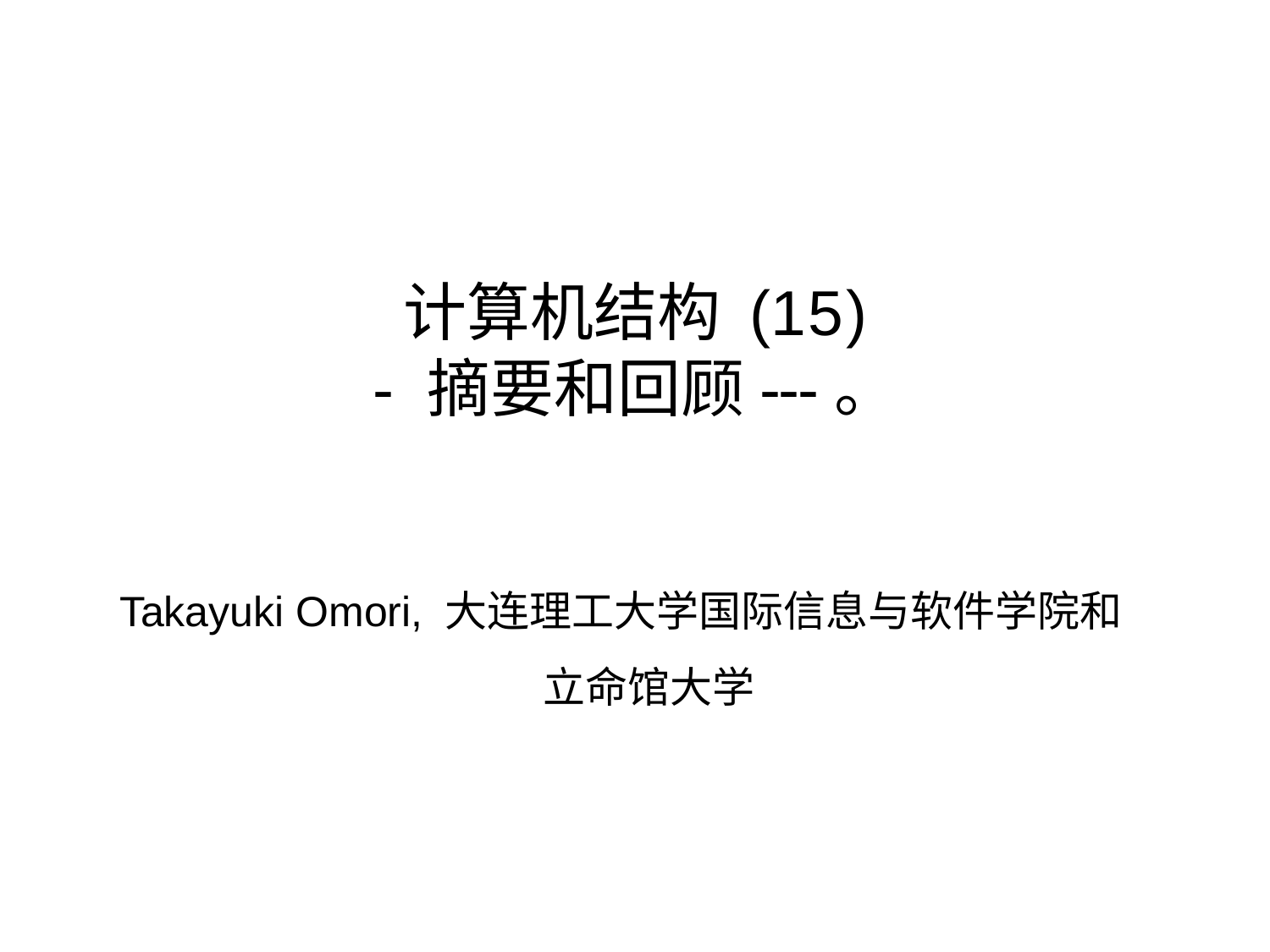

# 计算机结构 (15)
- 摘要和回顾---。
Takayuki Omori, 大连理工大学国际信息与软件学院和立命馆大学